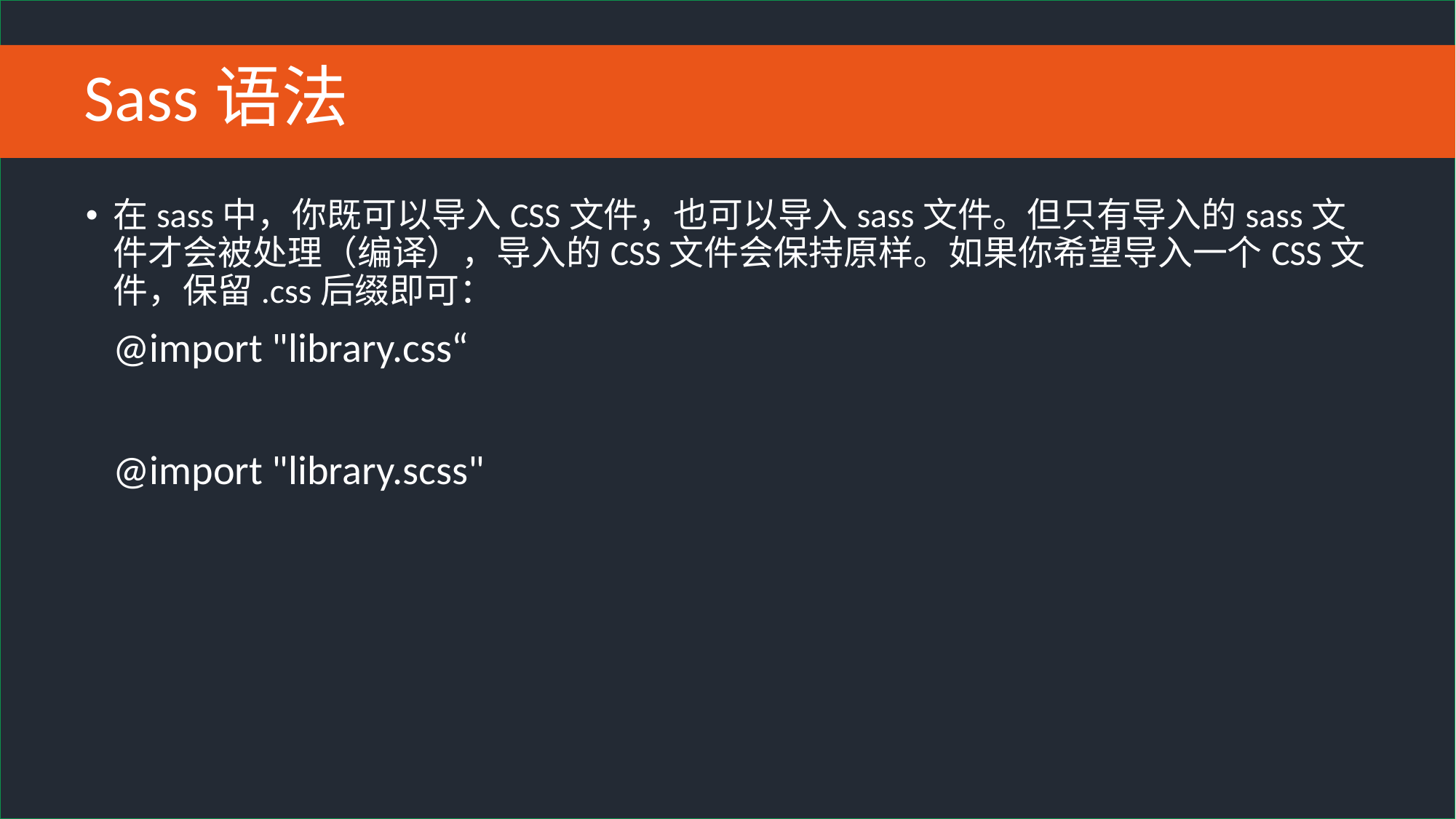

# Sass语法
在sass中，你既可以导入CSS文件，也可以导入sass文件。但只有导入的sass文件才会被处理（编译），导入的CSS文件会保持原样。如果你希望导入一个CSS文件，保留.css后缀即可：
	@import "library.css“

	@import "library.scss"